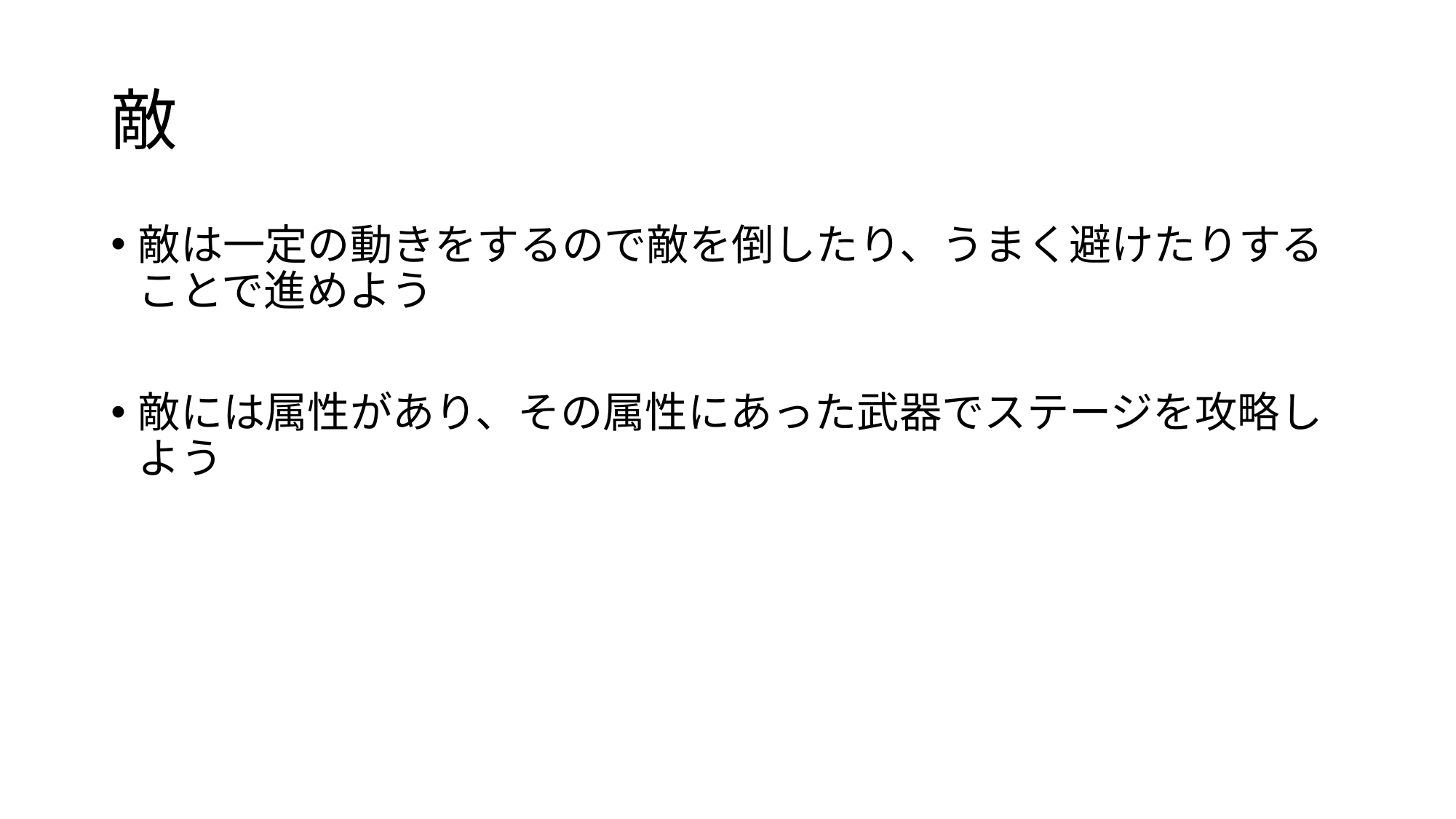

# 敵
敵は一定の動きをするので敵を倒したり、うまく避けたりすることで進めよう

敵には属性があり、その属性にあった武器でステージを攻略しよう